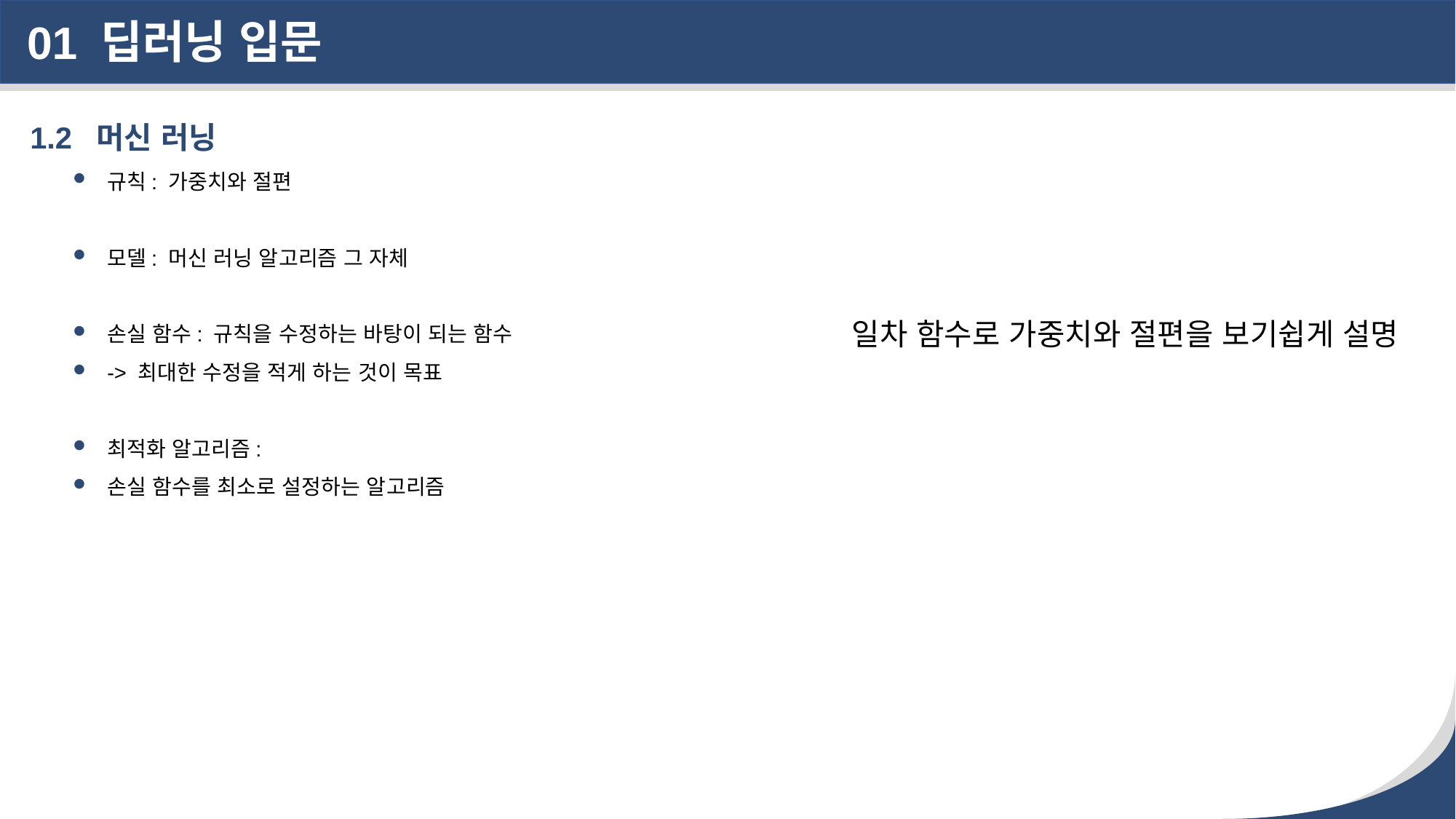

딥러닝 입문

01
1.2  머신 러닝
규칙: 가중치와 절편

모델: 머신 러닝 알고리즘 그 자체

손실 함수: 규칙을 수정하는 바탕이 되는 함수
-> 최대한 수정을 적게 하는 것이 목표

최적화 알고리즘:
손실 함수를 최소로 설정하는 알고리즘

일차 함수로 가중치와 절편을 보기쉽게 설명